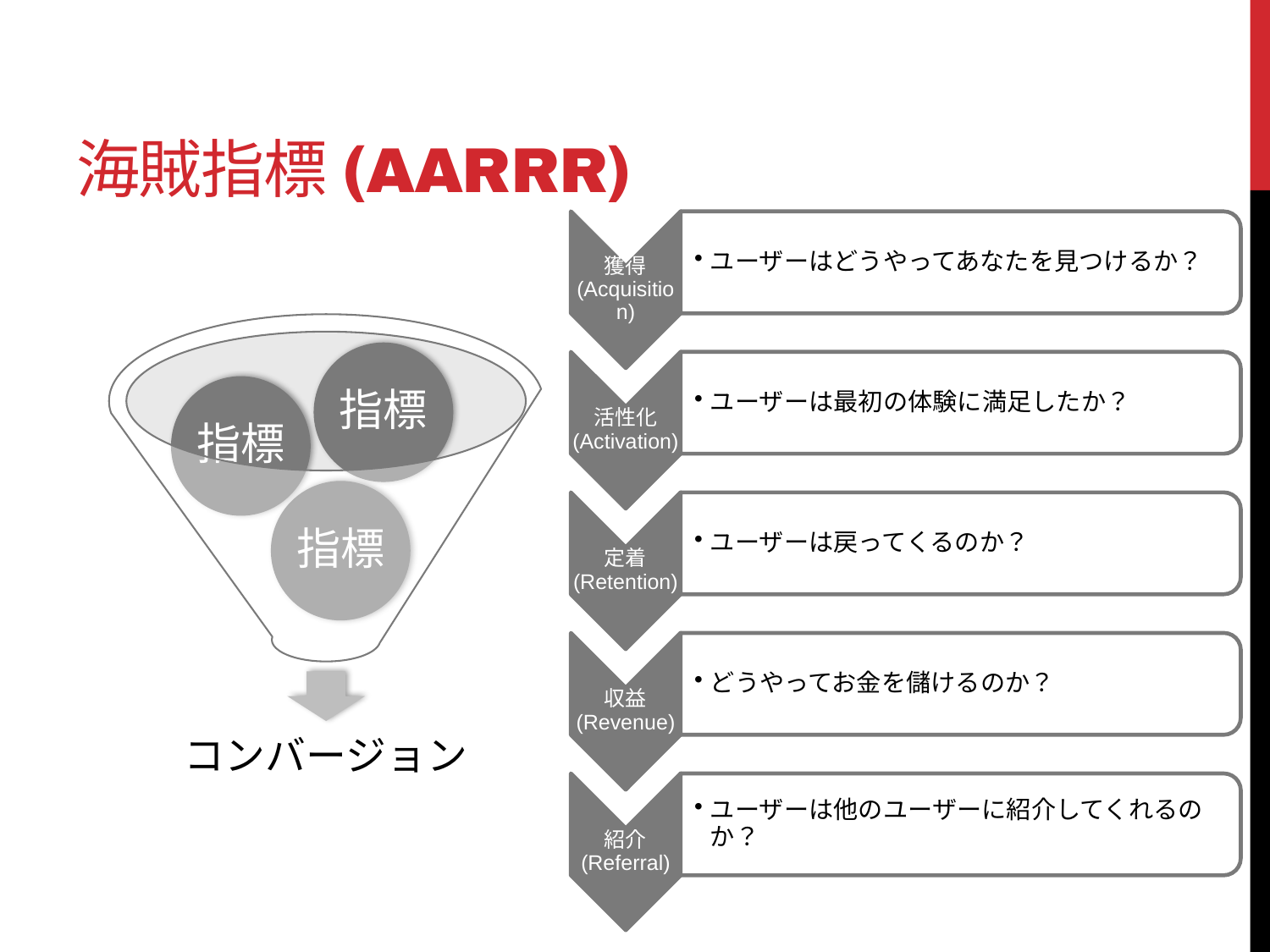

# 海賊指標(AARRR)
獲得
(Acquisition)
ユーザーはどうやってあなたを見つけるか？
活性化
(Activation)
ユーザーは最初の体験に満足したか？
定着
(Retention)
ユーザーは戻ってくるのか？
収益
(Revenue)
どうやってお金を儲けるのか？
紹介
(Referral)
ユーザーは他のユーザーに紹介してくれるのか？
コンバージョン
指標
指標
指標